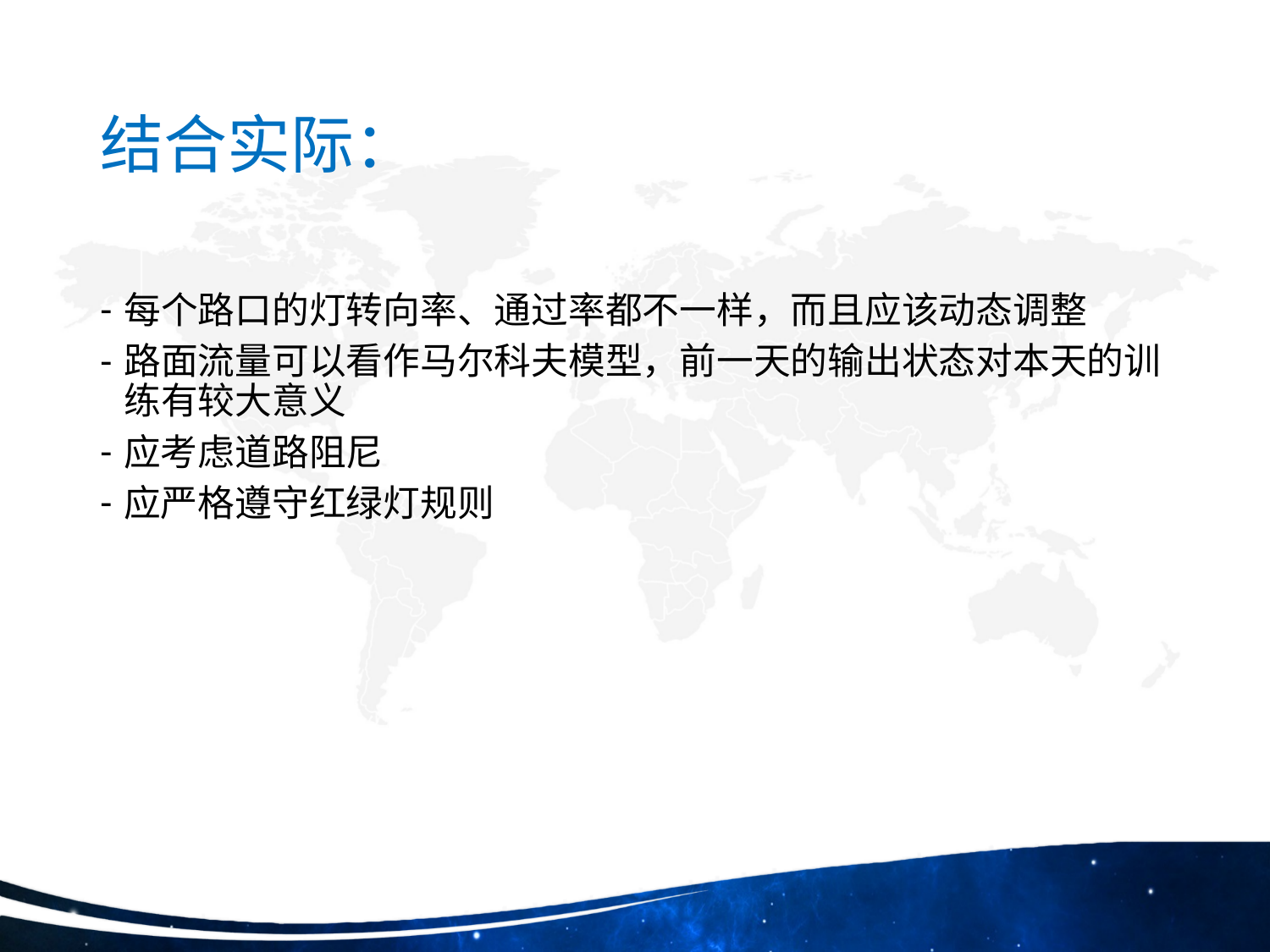

# 结合实际：
每个路口的灯转向率、通过率都不一样，而且应该动态调整
路面流量可以看作马尔科夫模型，前一天的输出状态对本天的训练有较大意义
应考虑道路阻尼
应严格遵守红绿灯规则